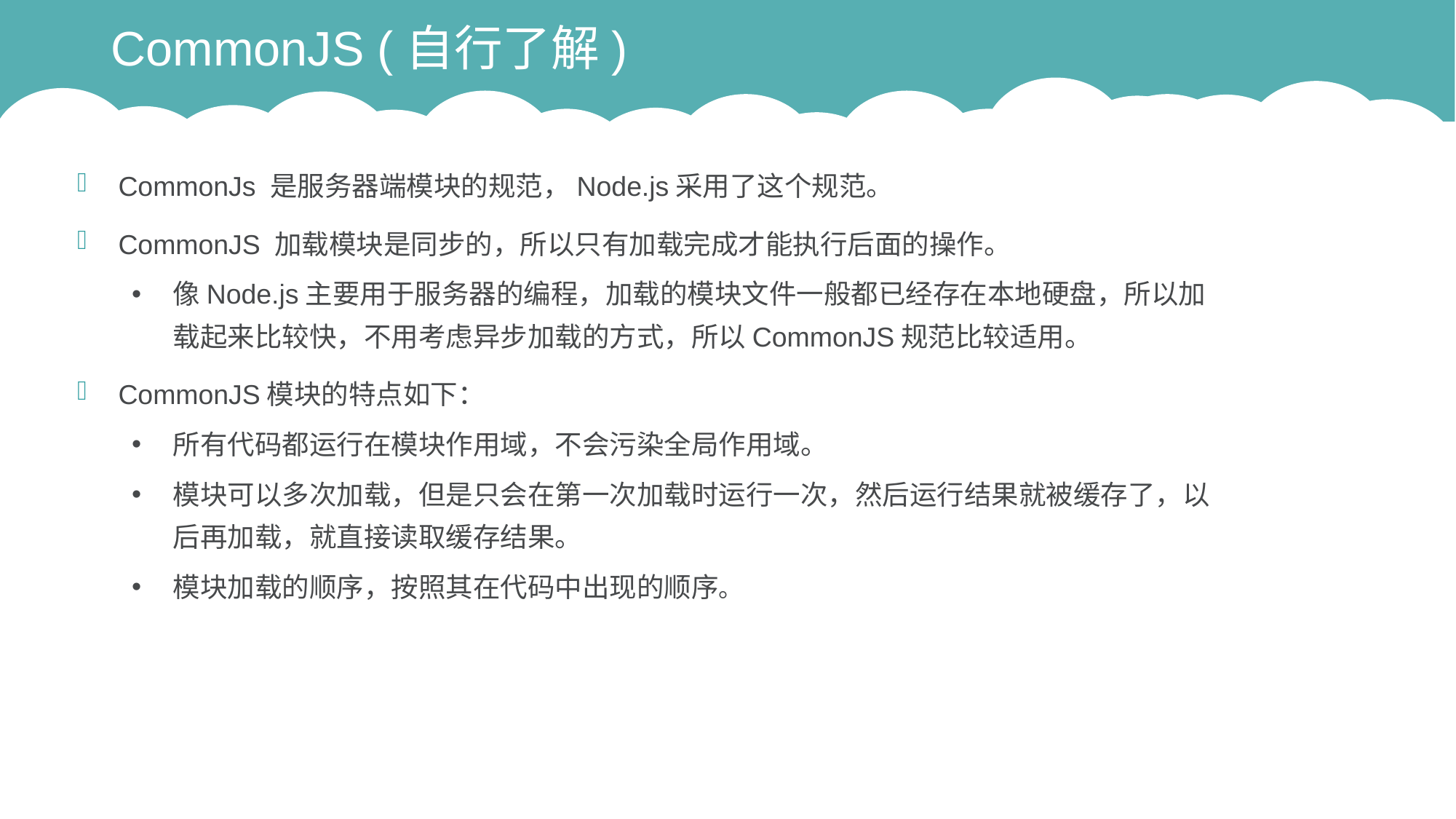

# CommonJS (自行了解)
CommonJs 是服务器端模块的规范，Node.js采用了这个规范。
CommonJS 加载模块是同步的，所以只有加载完成才能执行后面的操作。
像Node.js主要用于服务器的编程，加载的模块文件一般都已经存在本地硬盘，所以加载起来比较快，不用考虑异步加载的方式，所以CommonJS规范比较适用。
CommonJS模块的特点如下：
所有代码都运行在模块作用域，不会污染全局作用域。
模块可以多次加载，但是只会在第一次加载时运行一次，然后运行结果就被缓存了，以后再加载，就直接读取缓存结果。
模块加载的顺序，按照其在代码中出现的顺序。